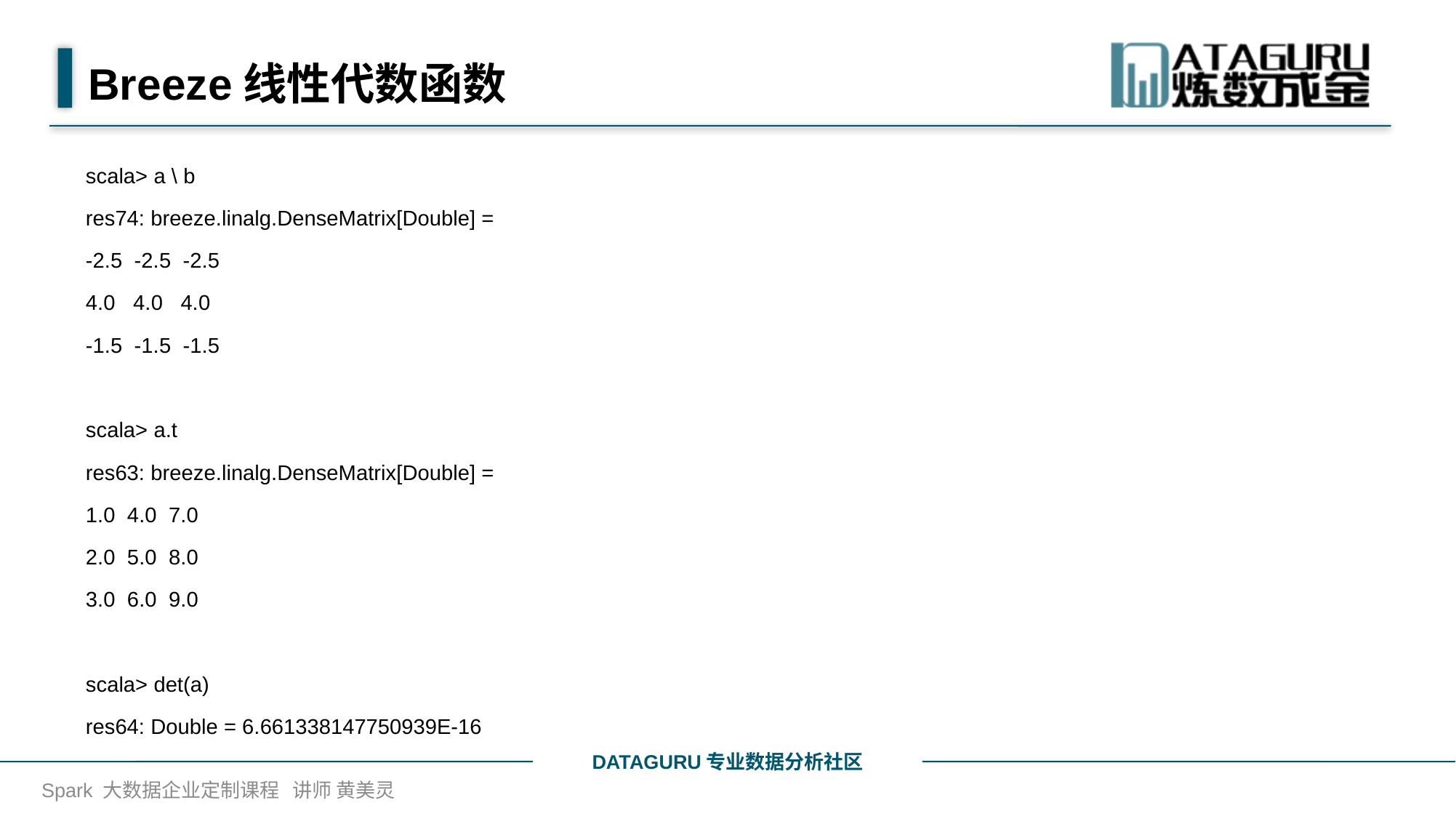

# Breeze线性代数函数

scala> a \ b
res74: breeze.linalg.DenseMatrix[Double] =
-2.5  -2.5  -2.5
4.0   4.0   4.0
-1.5  -1.5  -1.5

scala> a.t
res63: breeze.linalg.DenseMatrix[Double] =
1.0  4.0  7.0
2.0  5.0  8.0
3.0  6.0  9.0

scala> det(a)
res64: Double = 6.661338147750939E-16